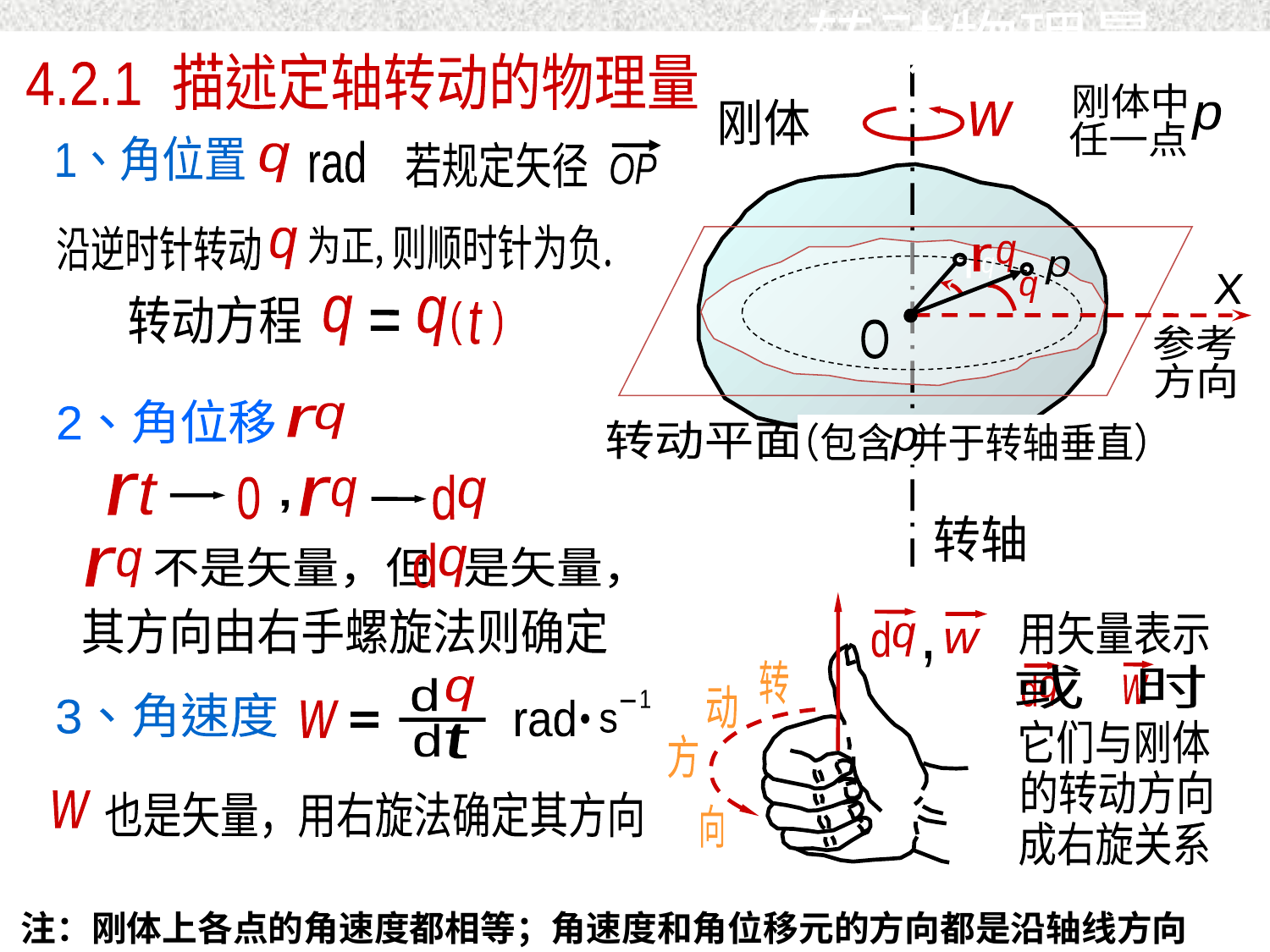

# 转动物理量
4.2.1  描述定轴转动的物理量

转轴
刚体中
任一点
p
p
p

刚体

ω

1、角位置
rad
θ
若规定矢径

OP
则顺时针为负.
沿逆时针转动
为正,
θ
转动方程
θ
θ
(
(
t

（包含  并于转轴垂直）
p
转动平面
θ
r

θ
r

O
X

参考
方向
θ
θ

2、角位移
θ
r
r
t
0

d
θ
r
θ

,
d
θ
不是矢量，但   是矢量，
r
θ
其方向由右手螺旋法则确定

用矢量表示

ω
   或   时

d
θ
它们与刚体
的转动方向
成右旋关系

d
θ

ω

,
转
动

方
向

θ
d

d
t

1

rad
s

3、角速度
ω

Flash动画
无限小角位移的矢量性
ω
也是矢量，用右旋法确定其方向
注：刚体上各点的角速度都相等；角速度和角位移元的方向都是沿轴线方向